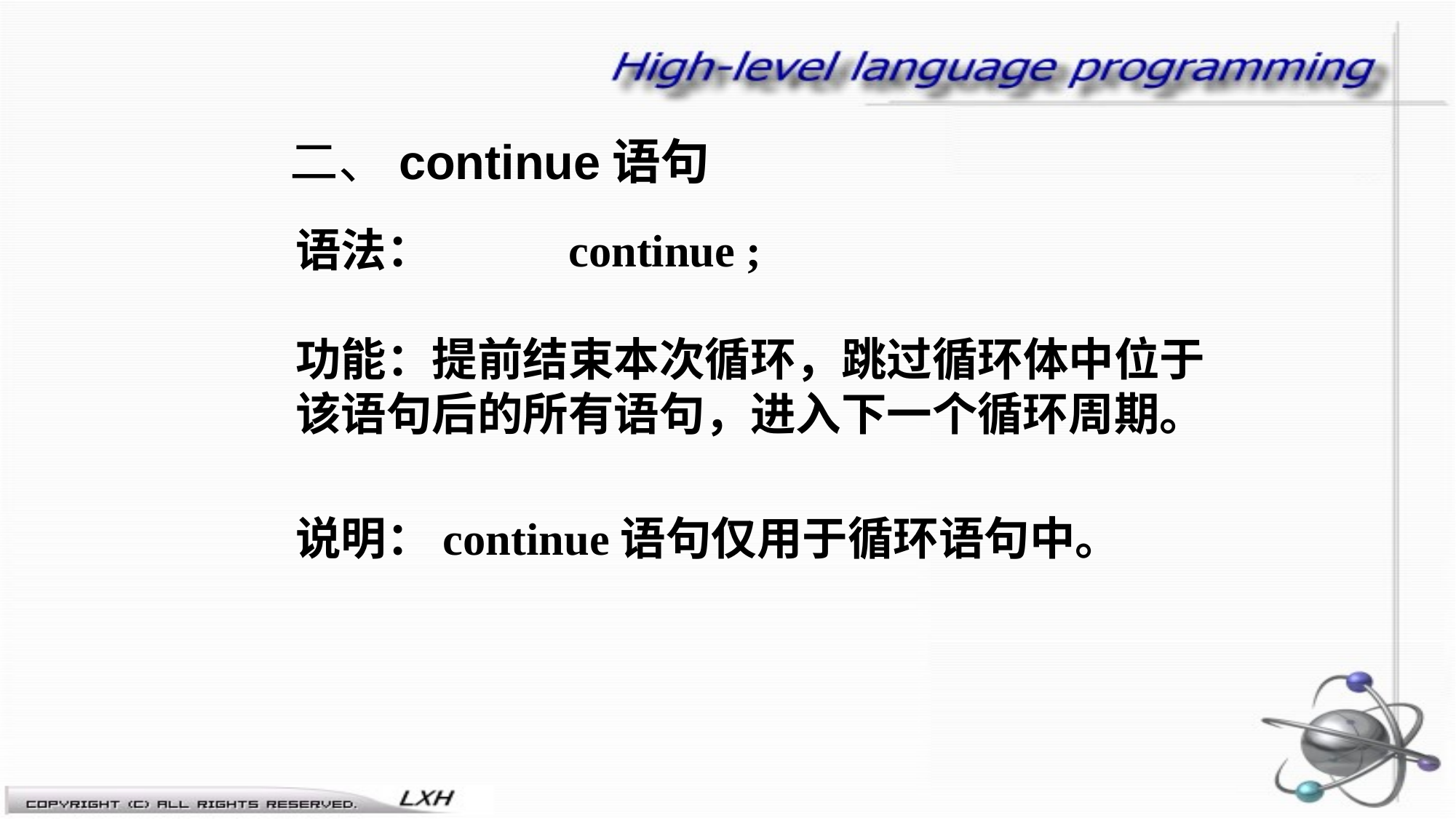

二、continue语句
语法：
continue ;
功能：提前结束本次循环，跳过循环体中位于该语句后的所有语句，进入下一个循环周期。
说明：continue语句仅用于循环语句中。